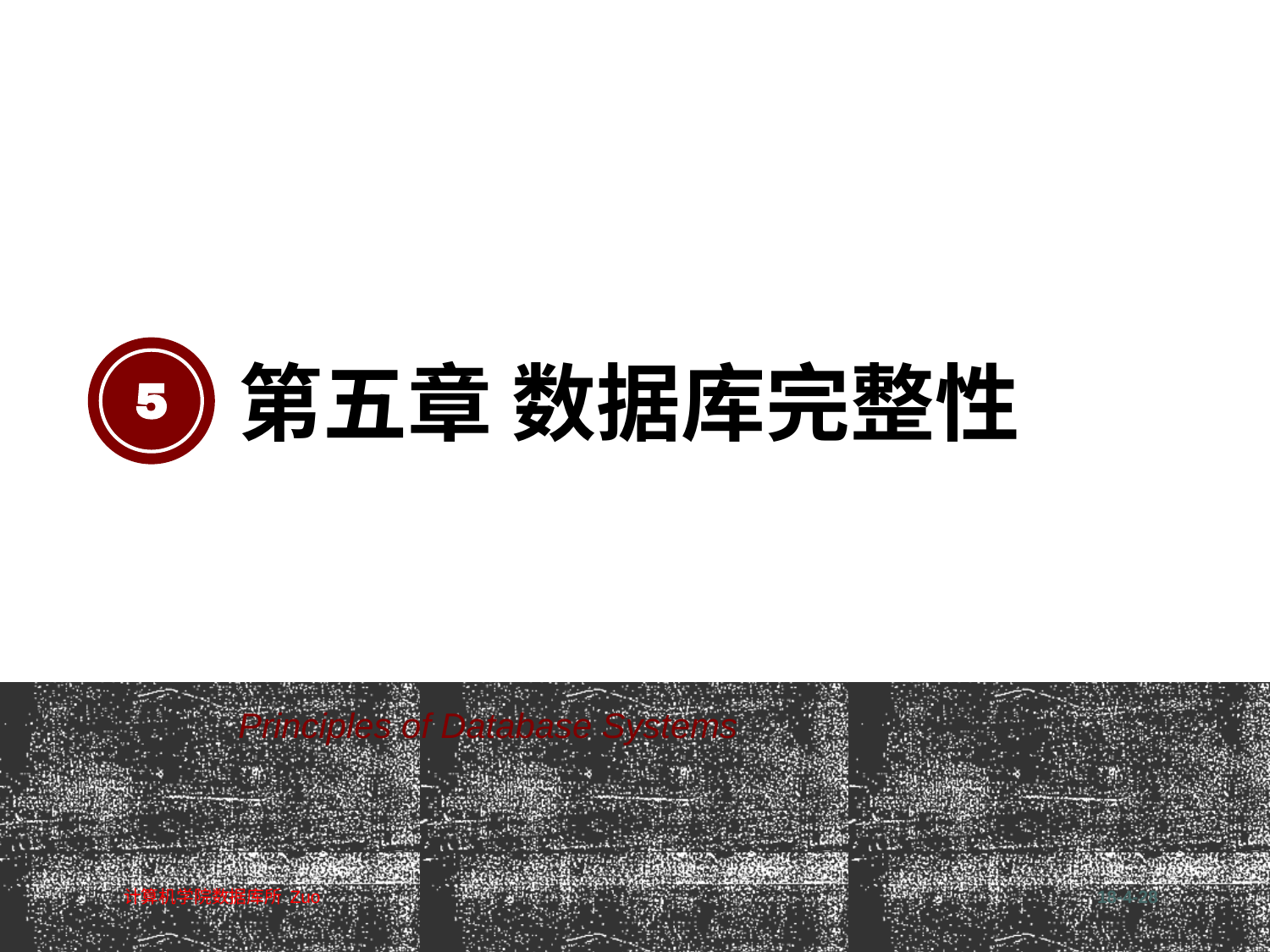

# 第五章 数据库完整性
5
Principles of Database Systems
18-4-28